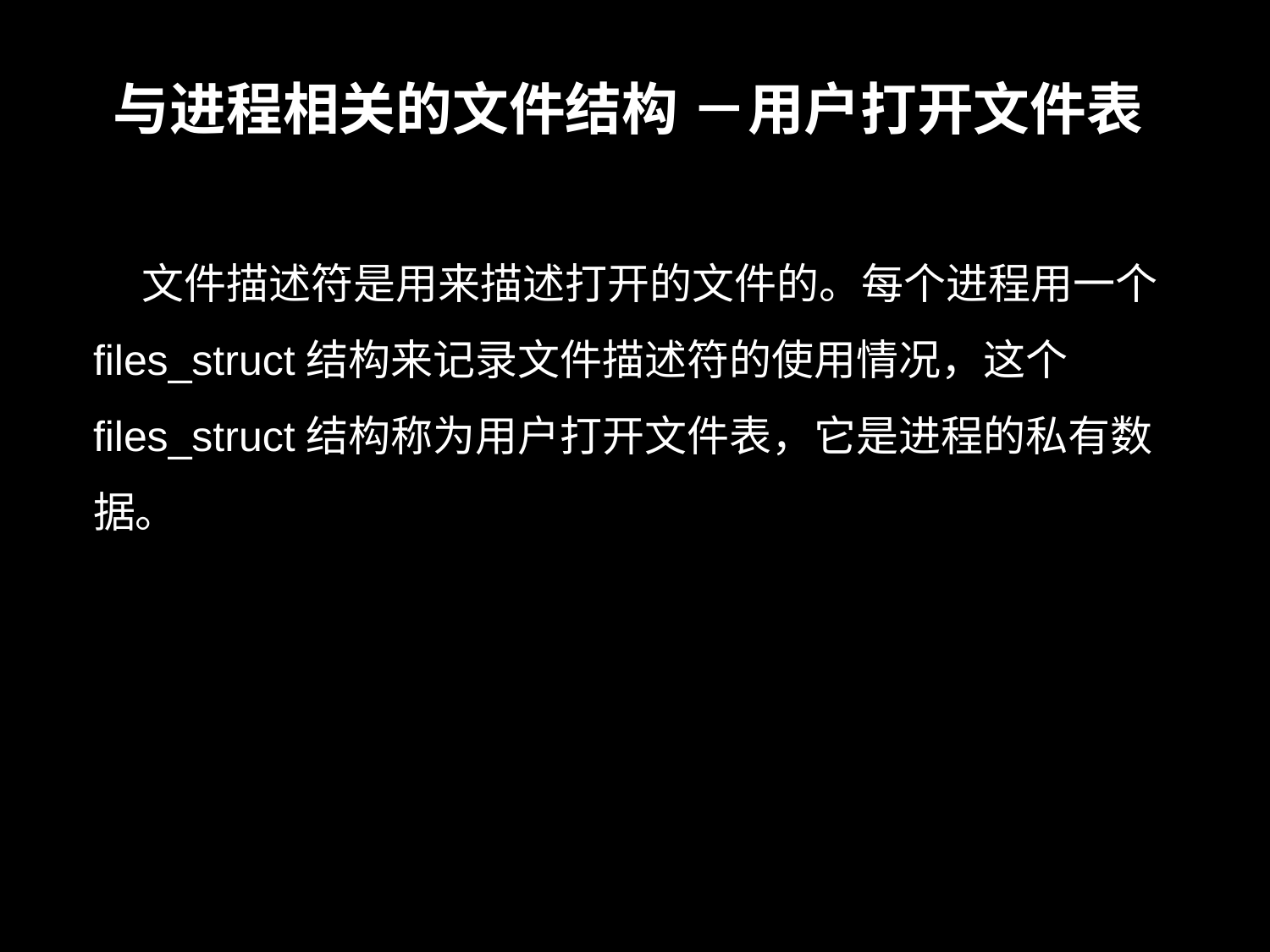

# 与进程相关的文件结构 －用户打开文件表

    文件描述符是用来描述打开的文件的。每个进程用一个files_struct结构来记录文件描述符的使用情况，这个files_struct结构称为用户打开文件表，它是进程的私有数据。